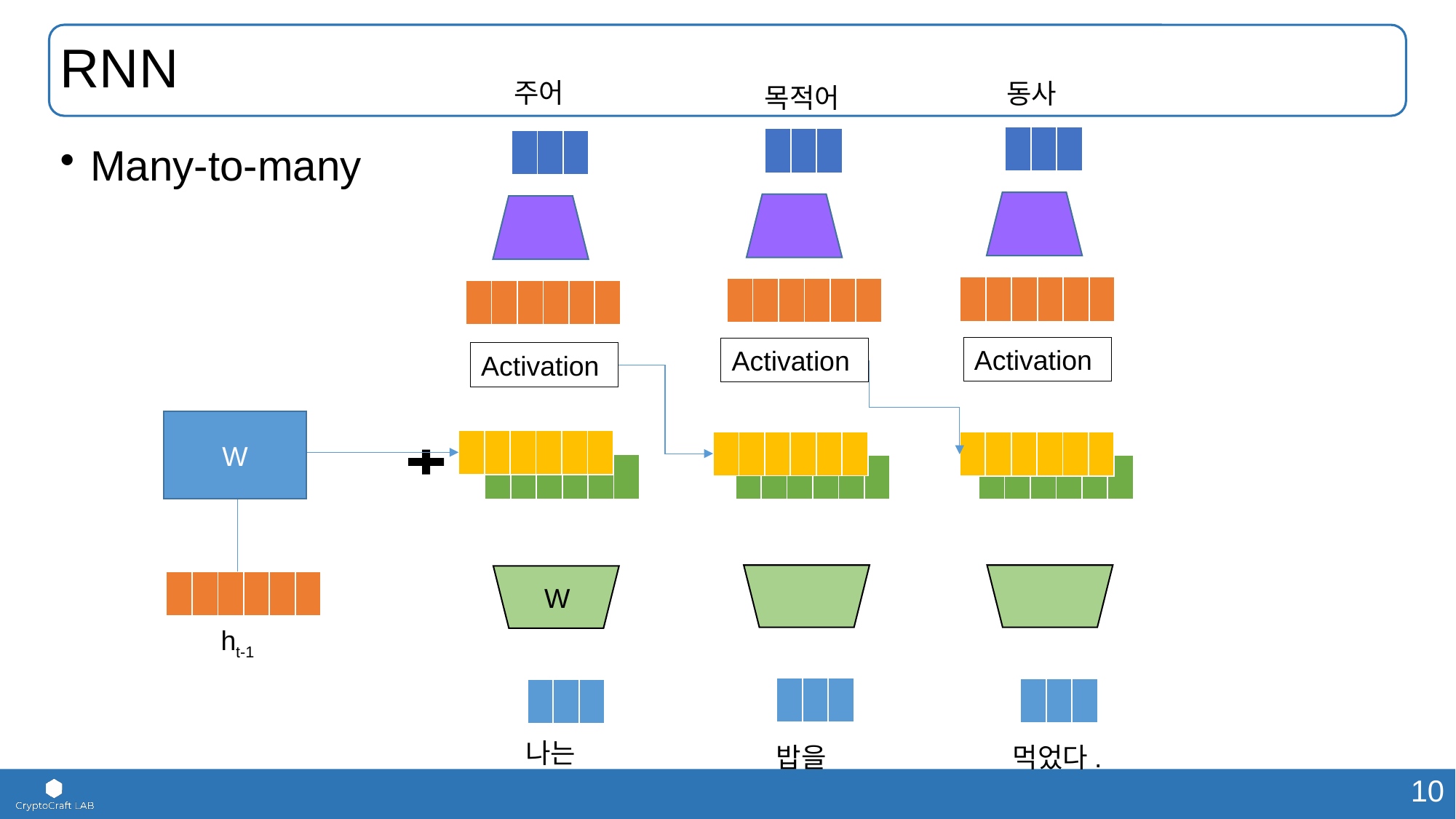

# RNN
주어
동사
목적어
|  |  |  |
| --- | --- | --- |
|  |  |  |
| --- | --- | --- |
|  |  |  |
| --- | --- | --- |
Many-to-many

ht
|  |  |  |  |  |  |
| --- | --- | --- | --- | --- | --- |
|  |  |  |  |  |  |
| --- | --- | --- | --- | --- | --- |
|  |  |  |  |  |  |
| --- | --- | --- | --- | --- | --- |
Activation
Activation
Activation

W
|  |  |  |  |  |  |
| --- | --- | --- | --- | --- | --- |
|  |  |  |  |  |  |
| --- | --- | --- | --- | --- | --- |
|  |  |  |  |  |  |
| --- | --- | --- | --- | --- | --- |

|  |  |  |  |  |  |
| --- | --- | --- | --- | --- | --- |
|  |  |  |  |  |  |
| --- | --- | --- | --- | --- | --- |
|  |  |  |  |  |  |
| --- | --- | --- | --- | --- | --- |

|  |  |  |  |  |  |
| --- | --- | --- | --- | --- | --- |
W
ht-1
|  |  |  |
| --- | --- | --- |
|  |  |  |
| --- | --- | --- |
|  |  |  |
| --- | --- | --- |
나는
밥을
먹었다.